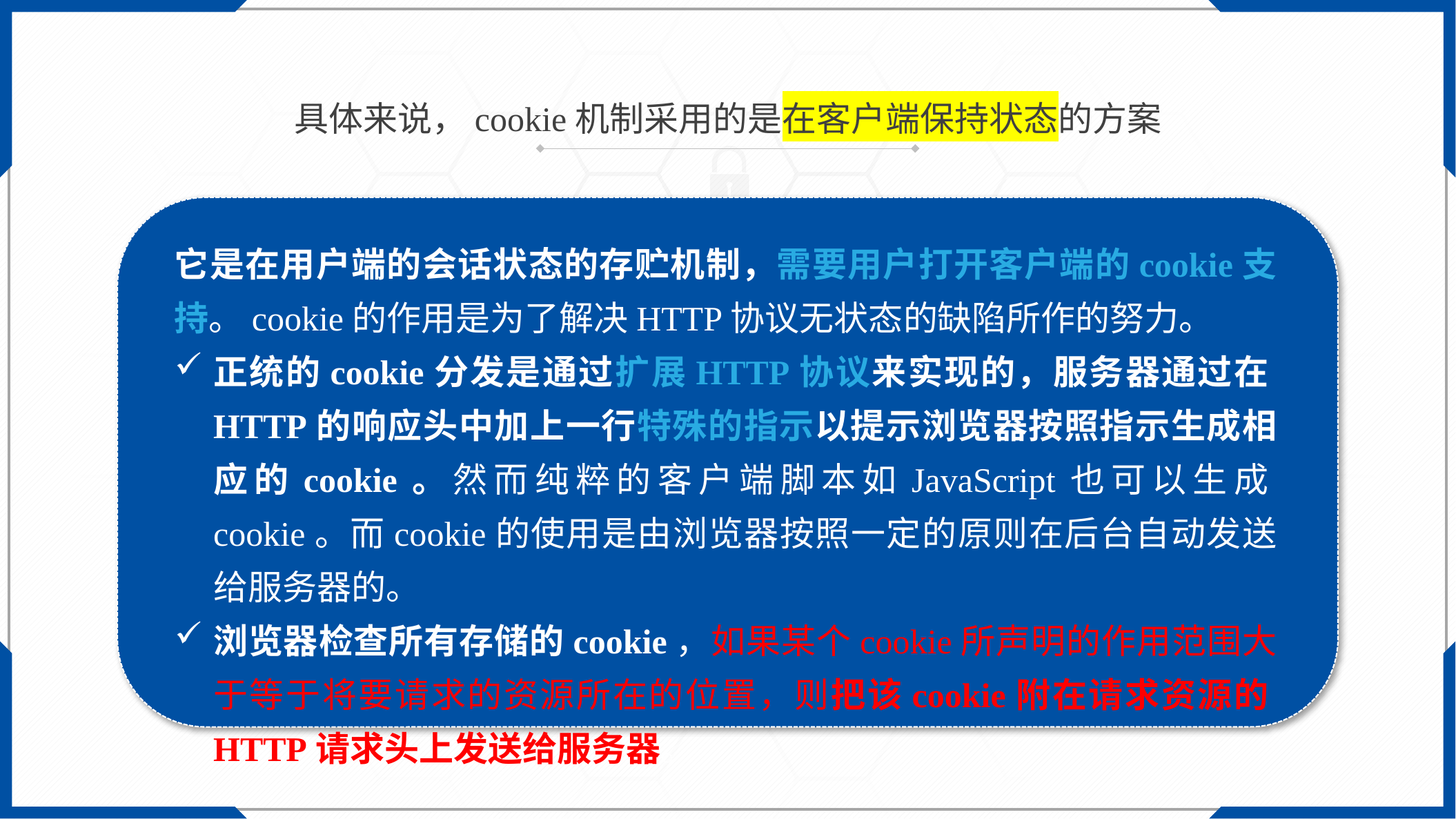

具体来说，cookie机制采用的是在客户端保持状态的方案

它是在用户端的会话状态的存贮机制，需要用户打开客户端的cookie支持。cookie的作用是为了解决HTTP协议无状态的缺陷所作的努力。
正统的cookie分发是通过扩展HTTP协议来实现的，服务器通过在HTTP的响应头中加上一行特殊的指示以提示浏览器按照指示生成相应的cookie。然而纯粹的客户端脚本如JavaScript也可以生成cookie。而cookie的使用是由浏览器按照一定的原则在后台自动发送给服务器的。
浏览器检查所有存储的cookie，如果某个cookie所声明的作用范围大于等于将要请求的资源所在的位置，则把该cookie附在请求资源的HTTP请求头上发送给服务器。